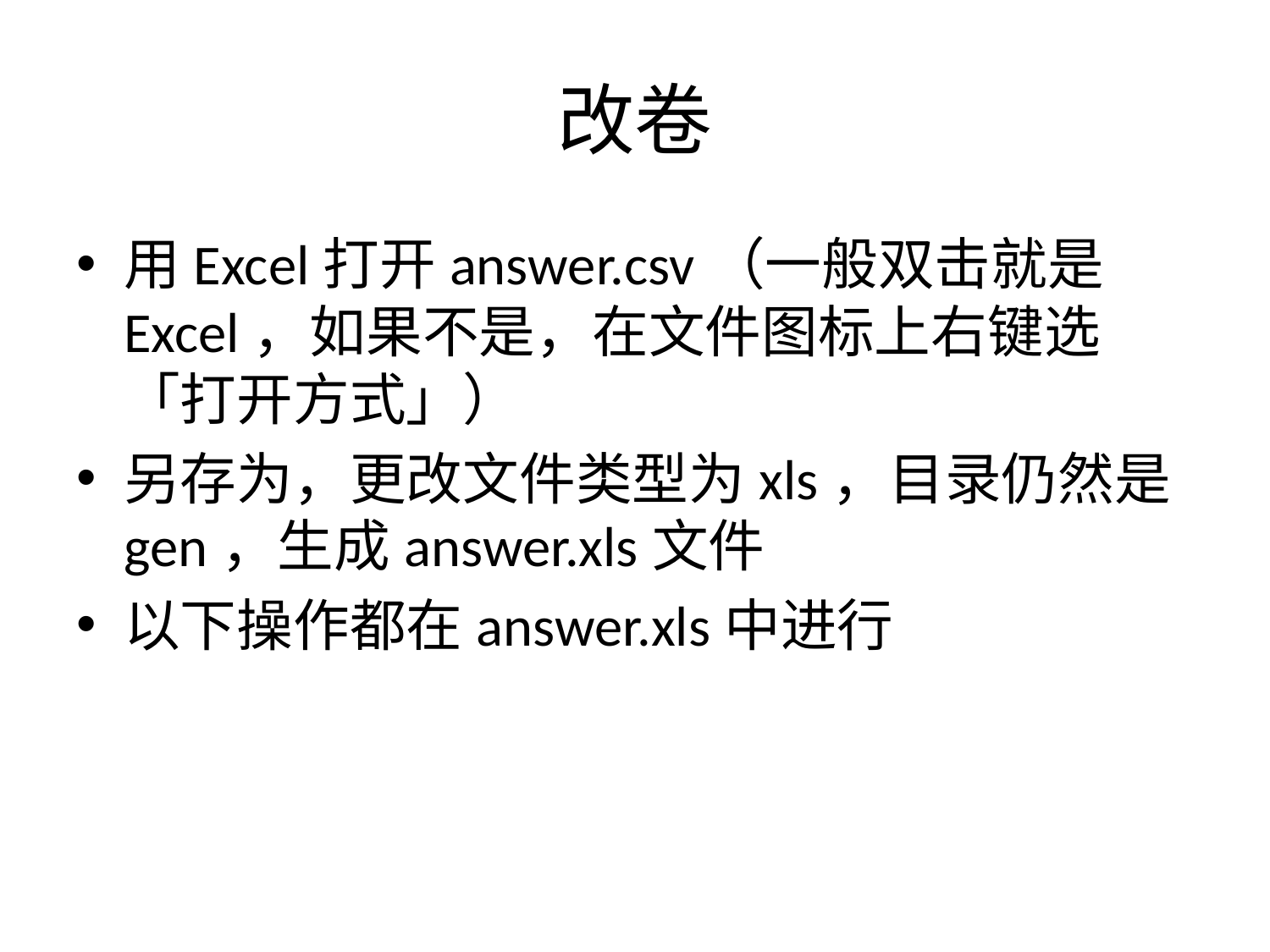

# 改卷
用Excel打开answer.csv（一般双击就是Excel，如果不是，在文件图标上右键选「打开方式」）
另存为，更改文件类型为xls，目录仍然是gen，生成answer.xls文件
以下操作都在answer.xls中进行